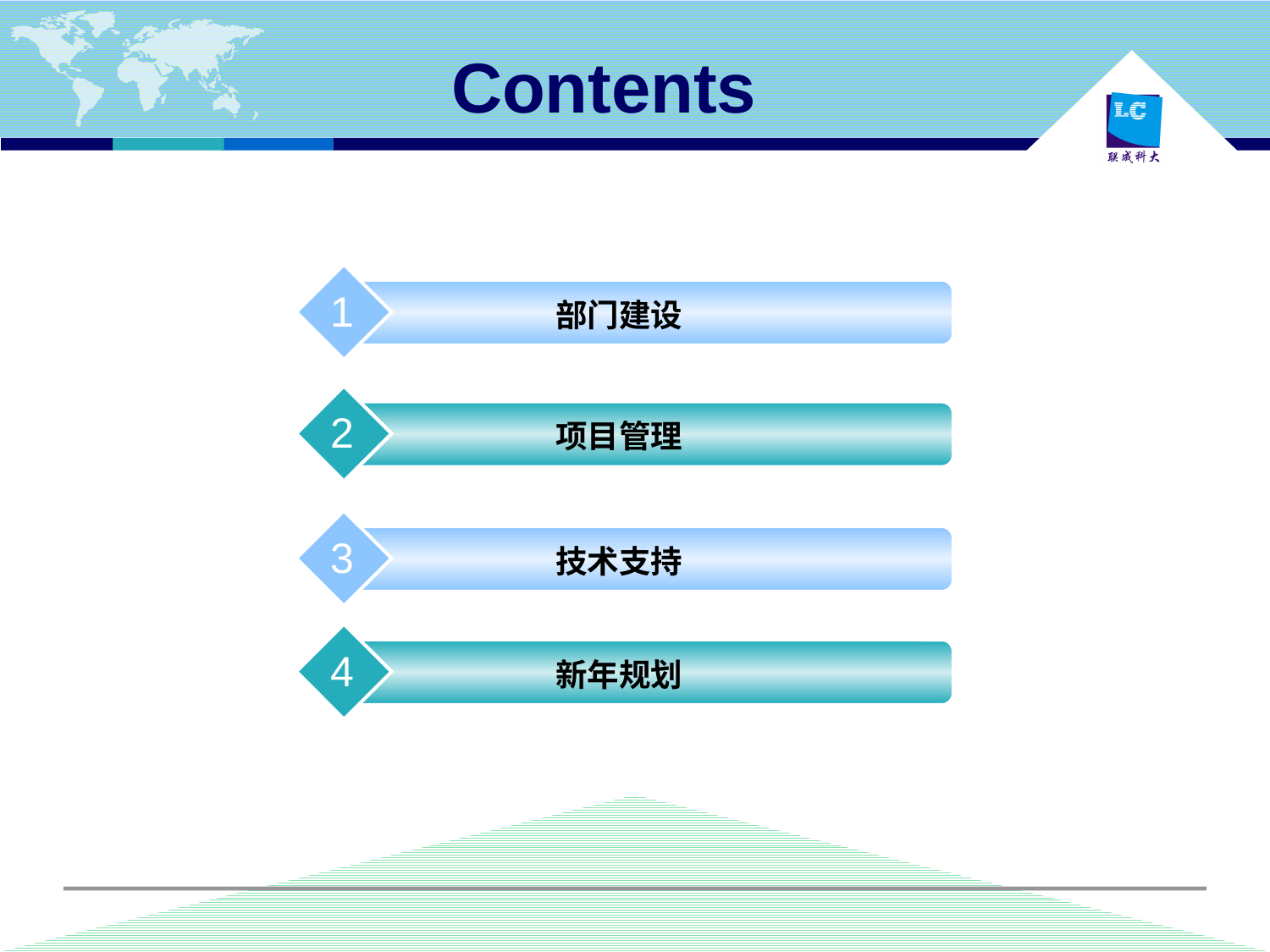

# Contents

1

部门建设

2

项目管理

3

技术支持

4

新年规划